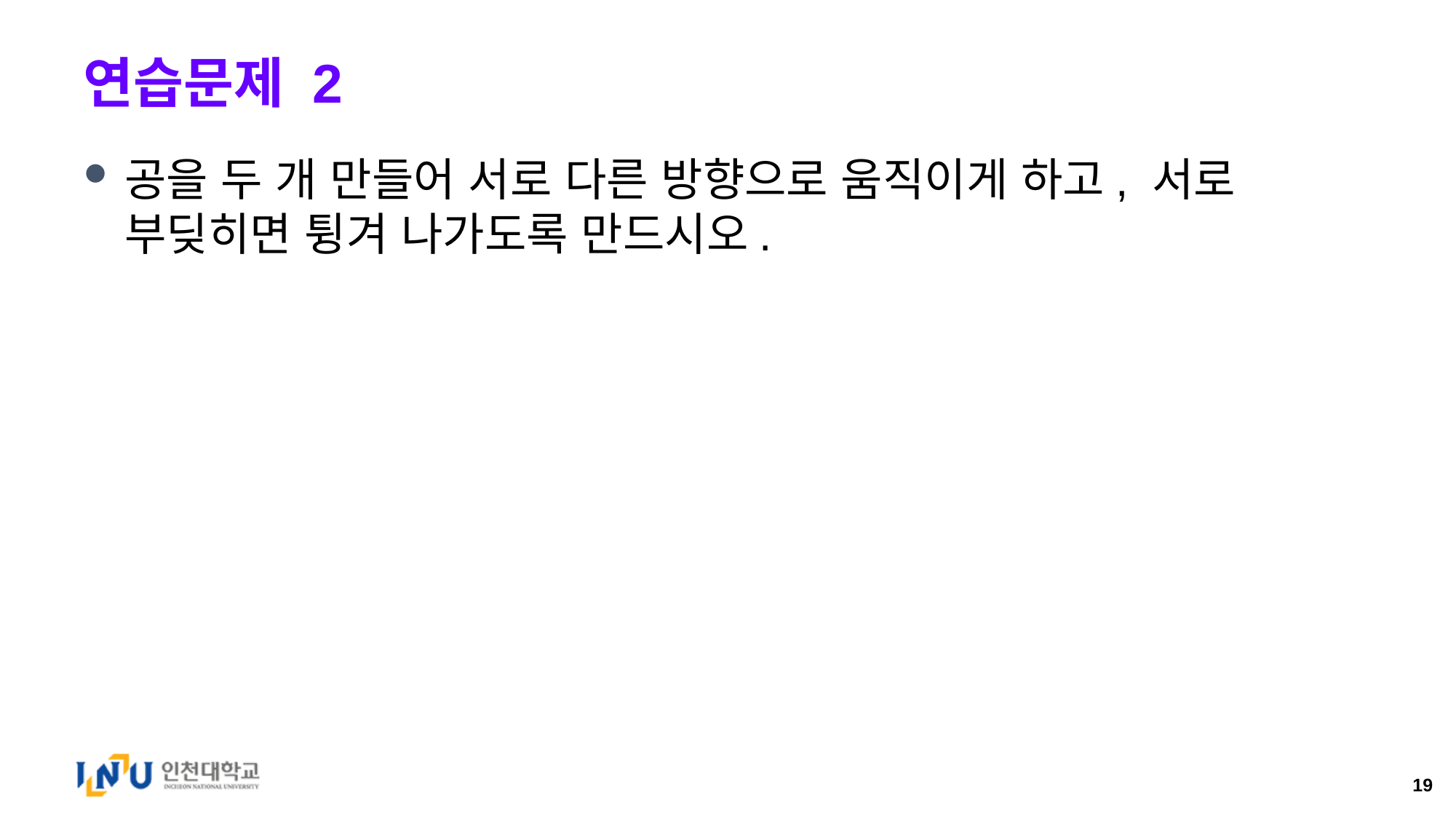

# 연습문제 2
공을 두 개 만들어 서로 다른 방향으로 움직이게 하고, 서로 부딪히면 튕겨 나가도록 만드시오.
19